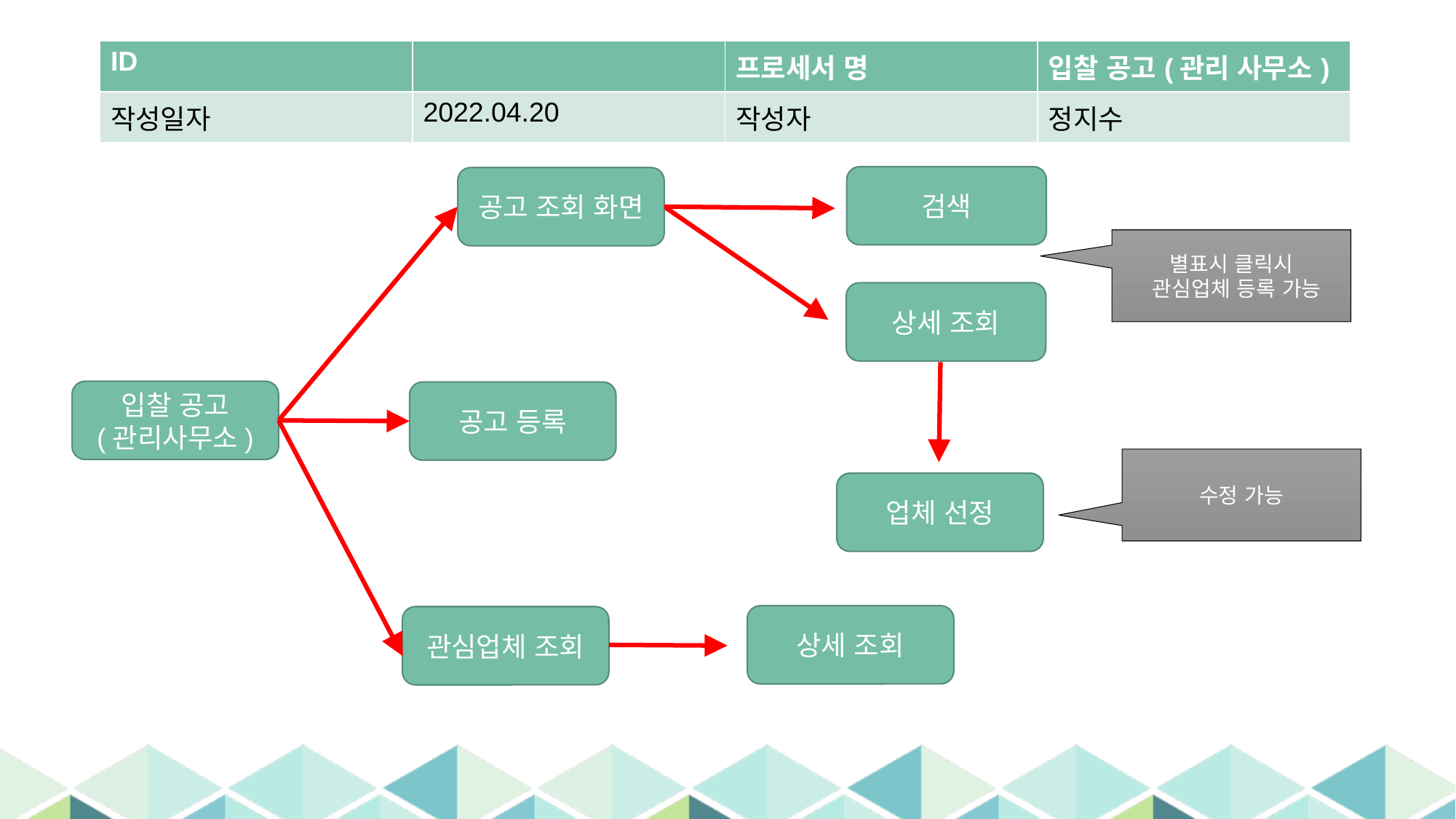

| ID |  | 프로세서 명 | 입찰 공고(관리 사무소) |
| --- | --- | --- | --- |
| 작성일자 | 2022.04.20 | 작성자 | 정지수 |
검색
공고 조회 화면
별표시 클릭시
 관심업체 등록 가능
상세 조회
입찰 공고
(관리사무소)
공고 등록
수정 가능
업체 선정
상세 조회
관심업체 조회